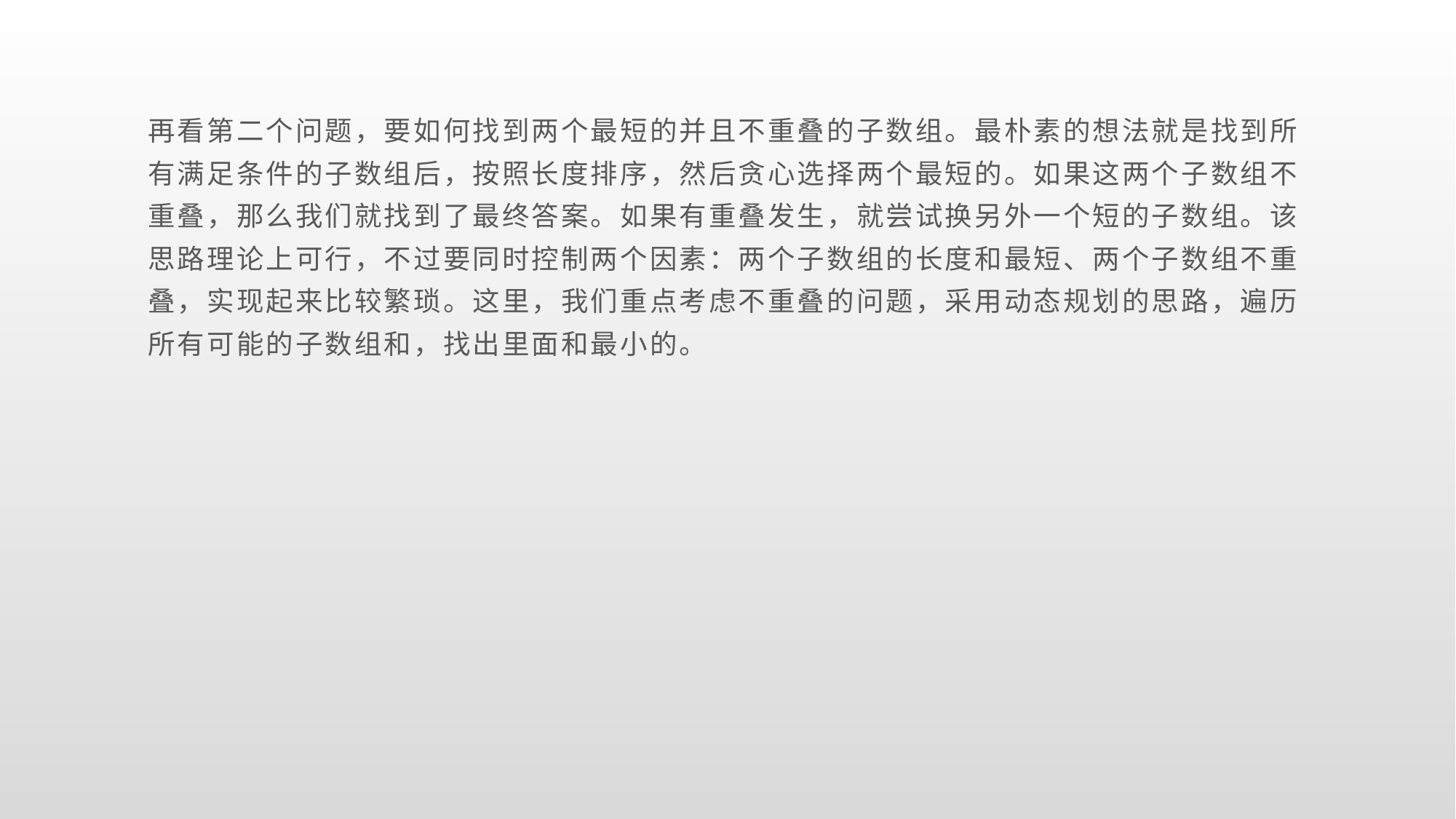

再看第二个问题，要如何找到两个最短的并且不重叠的子数组。最朴素的想法就是找到所有满足条件的子数组后，按照长度排序，然后贪心选择两个最短的。如果这两个子数组不重叠，那么我们就找到了最终答案。如果有重叠发生，就尝试换另外一个短的子数组。该思路理论上可行，不过要同时控制两个因素：两个子数组的长度和最短、两个子数组不重叠，实现起来比较繁琐。这里，我们重点考虑不重叠的问题，采用动态规划的思路，遍历所有可能的子数组和，找出里面和最小的。